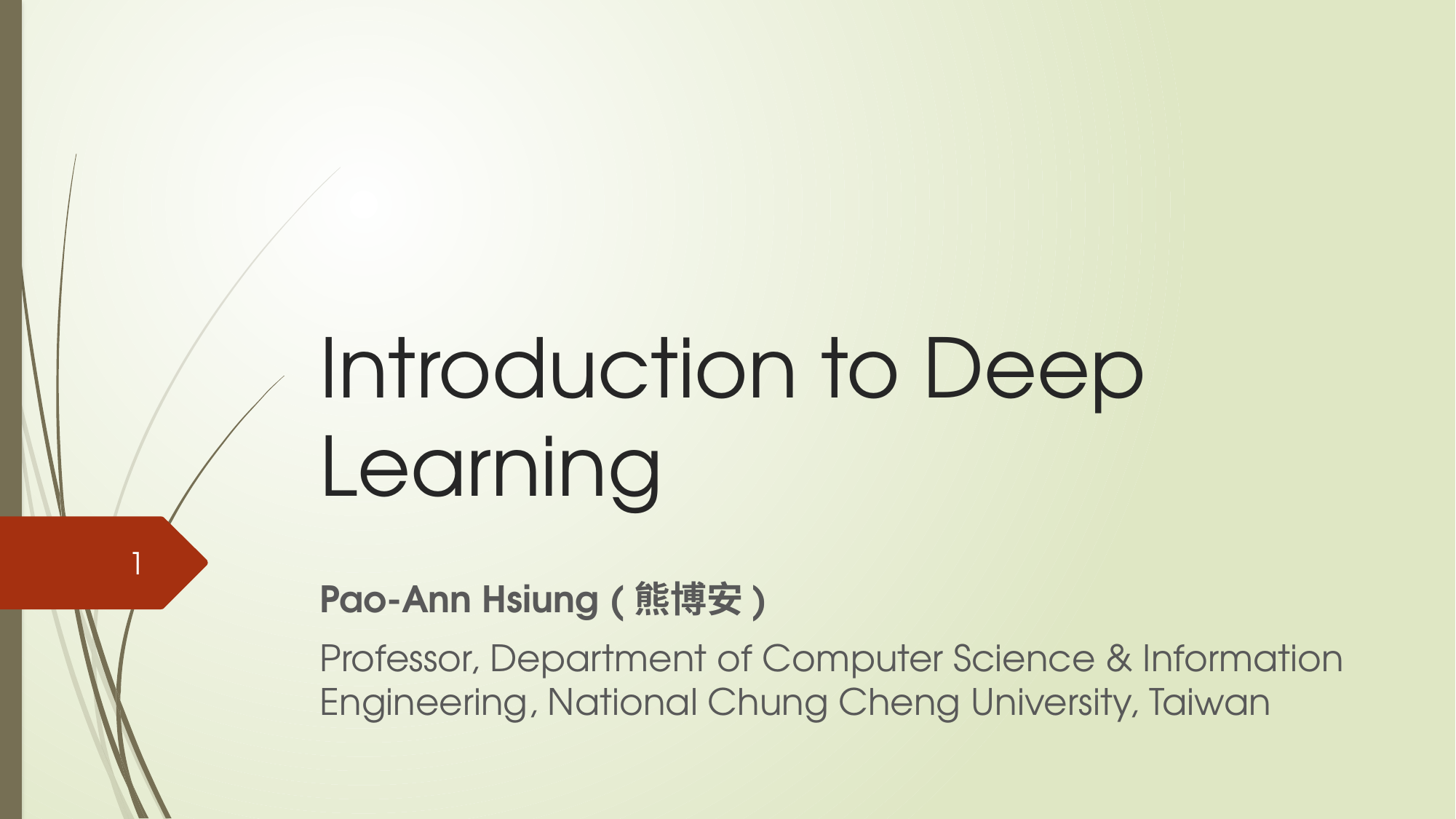

# Introduction to Deep Learning
1
Pao-Ann Hsiung (熊博安)
Professor, Department of Computer Science & Information Engineering, National Chung Cheng University, Taiwan